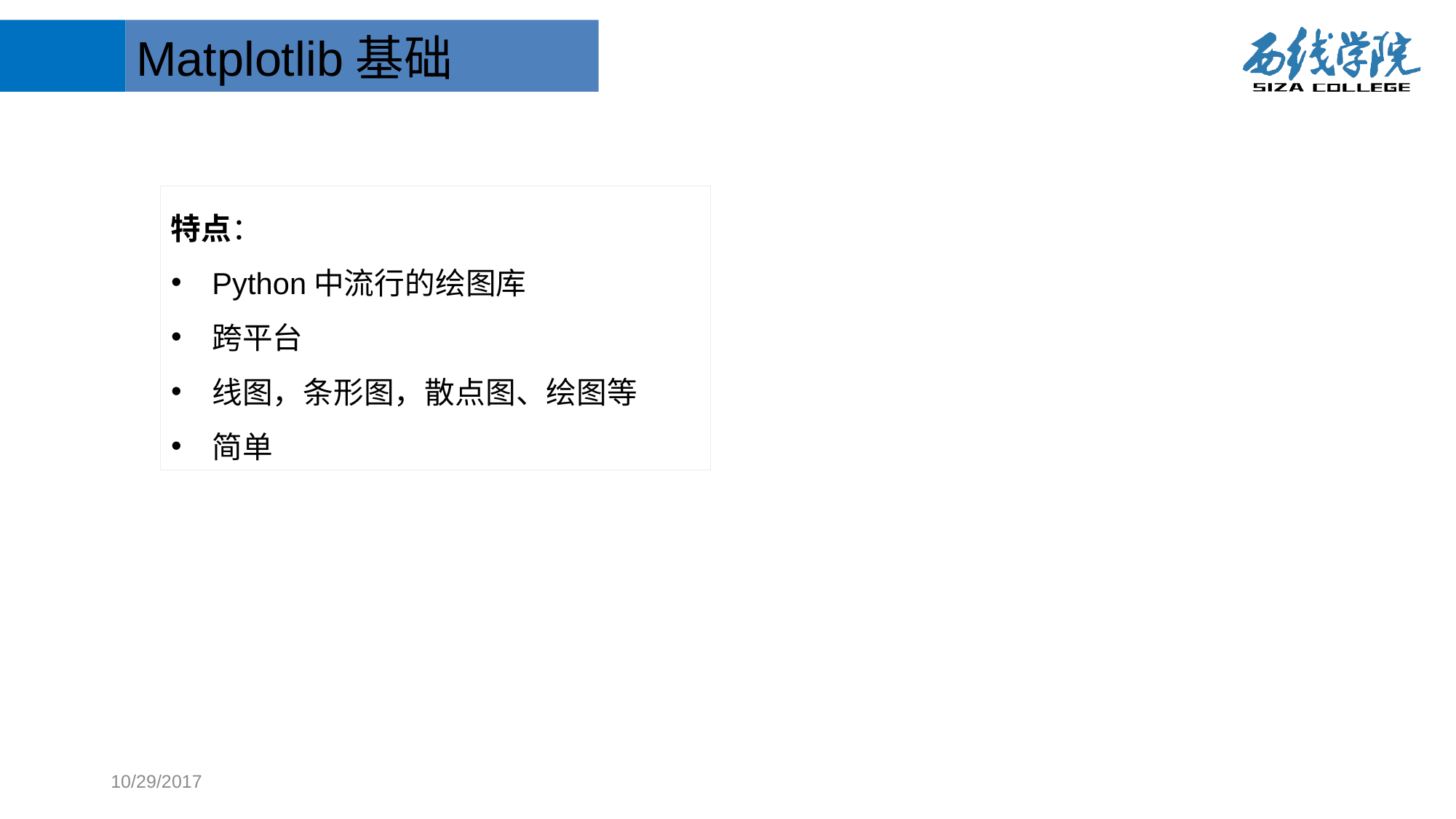

Matplotlib基础
特点：
Python中流行的绘图库
跨平台
线图，条形图，散点图、绘图等
简单
10/29/2017